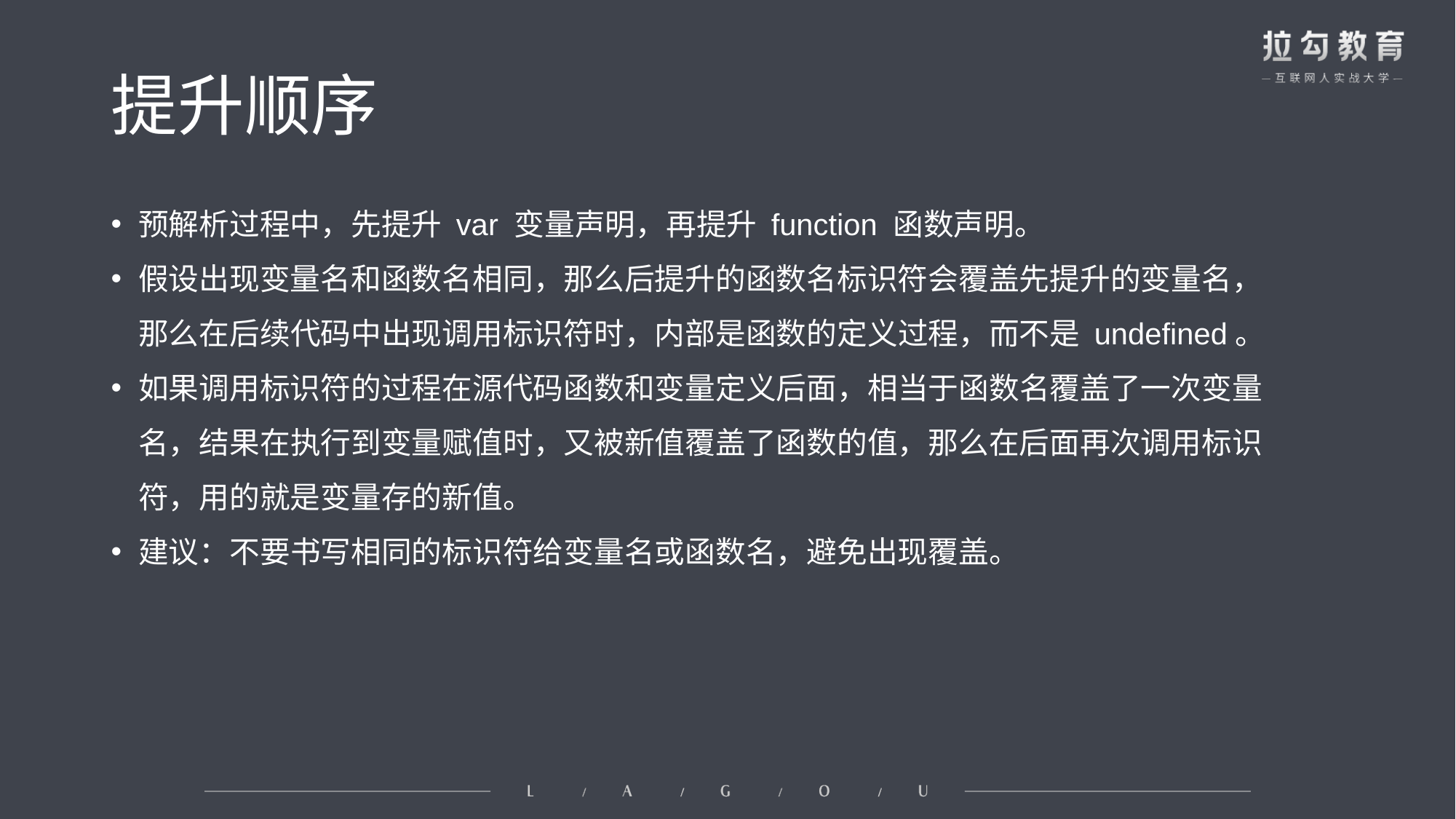

# 提升顺序
预解析过程中，先提升 var 变量声明，再提升 function 函数声明。
假设出现变量名和函数名相同，那么后提升的函数名标识符会覆盖先提升的变量名，那么在后续代码中出现调用标识符时，内部是函数的定义过程，而不是 undefined。
如果调用标识符的过程在源代码函数和变量定义后面，相当于函数名覆盖了一次变量名，结果在执行到变量赋值时，又被新值覆盖了函数的值，那么在后面再次调用标识符，用的就是变量存的新值。
建议：不要书写相同的标识符给变量名或函数名，避免出现覆盖。